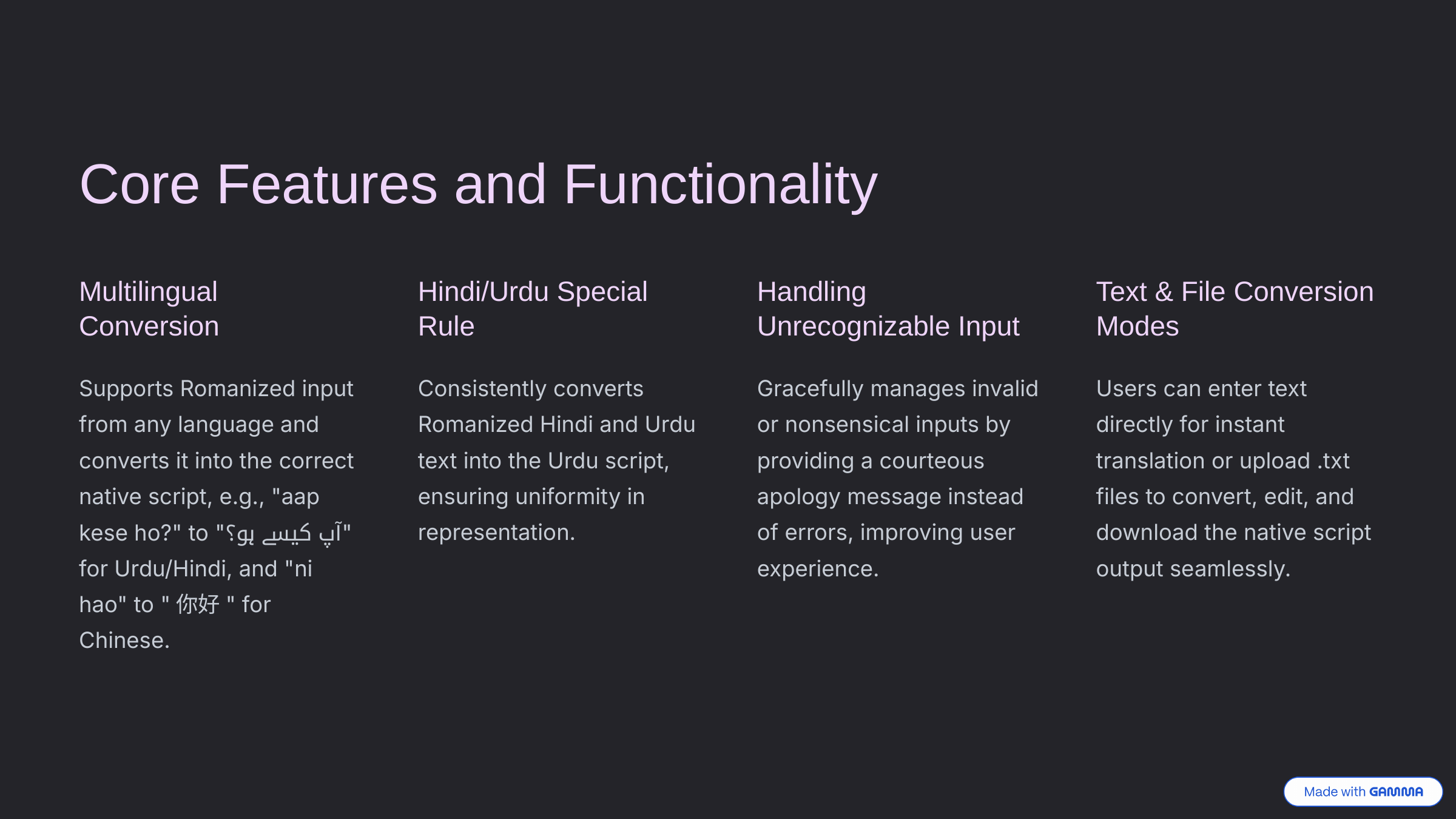

Core Features and Functionality
Multilingual Conversion
Hindi/Urdu Special Rule
Handling Unrecognizable Input
Text & File Conversion Modes
Supports Romanized input from any language and converts it into the correct native script, e.g., "aap kese ho?" to "آپ کیسے ہو؟" for Urdu/Hindi, and "ni hao" to "你好" for Chinese.
Consistently converts Romanized Hindi and Urdu text into the Urdu script, ensuring uniformity in representation.
Gracefully manages invalid or nonsensical inputs by providing a courteous apology message instead of errors, improving user experience.
Users can enter text directly for instant translation or upload .txt files to convert, edit, and download the native script output seamlessly.